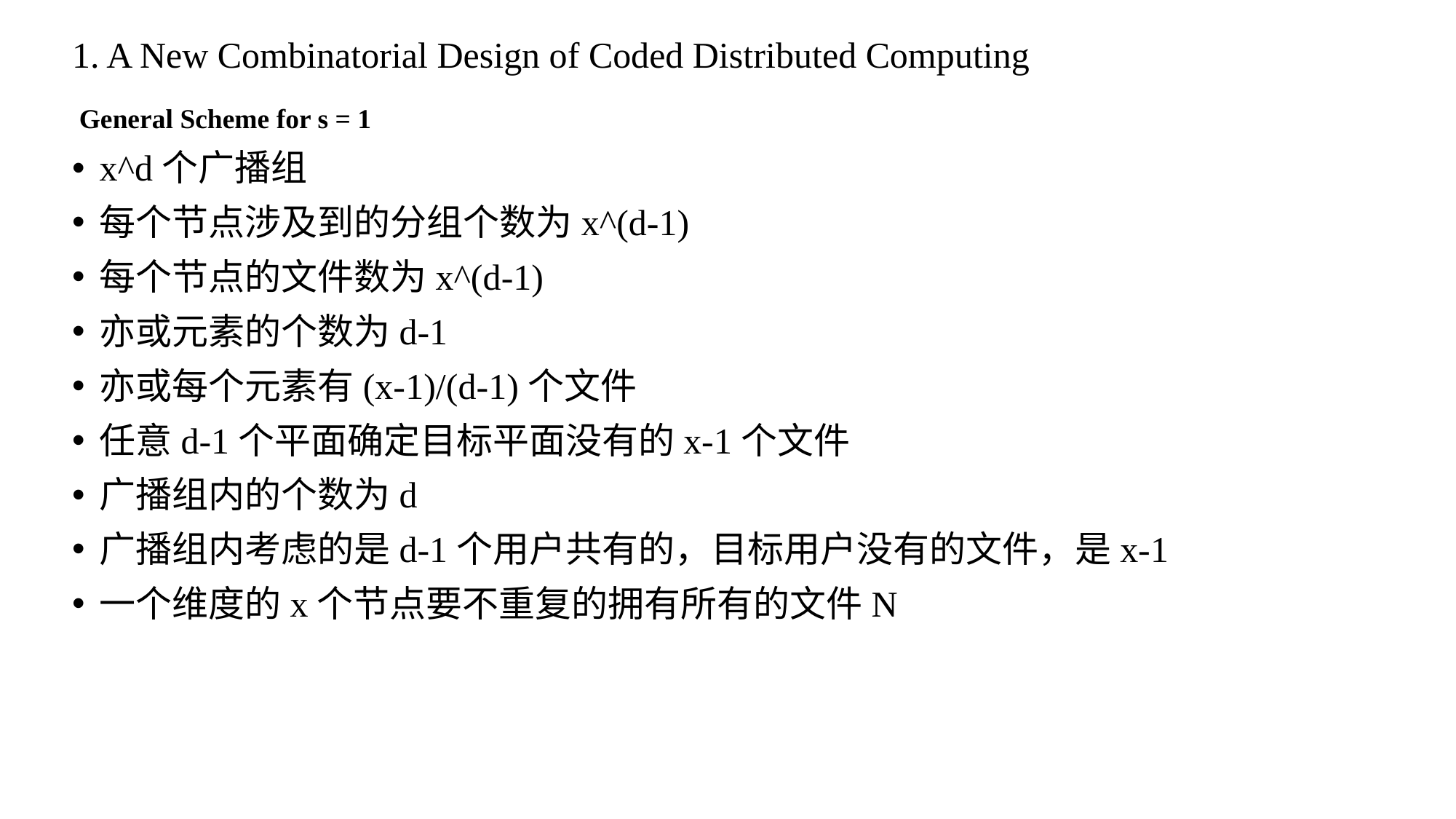

# 1. A New Combinatorial Design of Coded Distributed Computing
 General Scheme for s = 1
x^d个广播组
每个节点涉及到的分组个数为x^(d-1)
每个节点的文件数为x^(d-1)
亦或元素的个数为d-1
亦或每个元素有(x-1)/(d-1)个文件
任意d-1个平面确定目标平面没有的x-1个文件
广播组内的个数为d
广播组内考虑的是d-1个用户共有的，目标用户没有的文件，是x-1
一个维度的x个节点要不重复的拥有所有的文件N